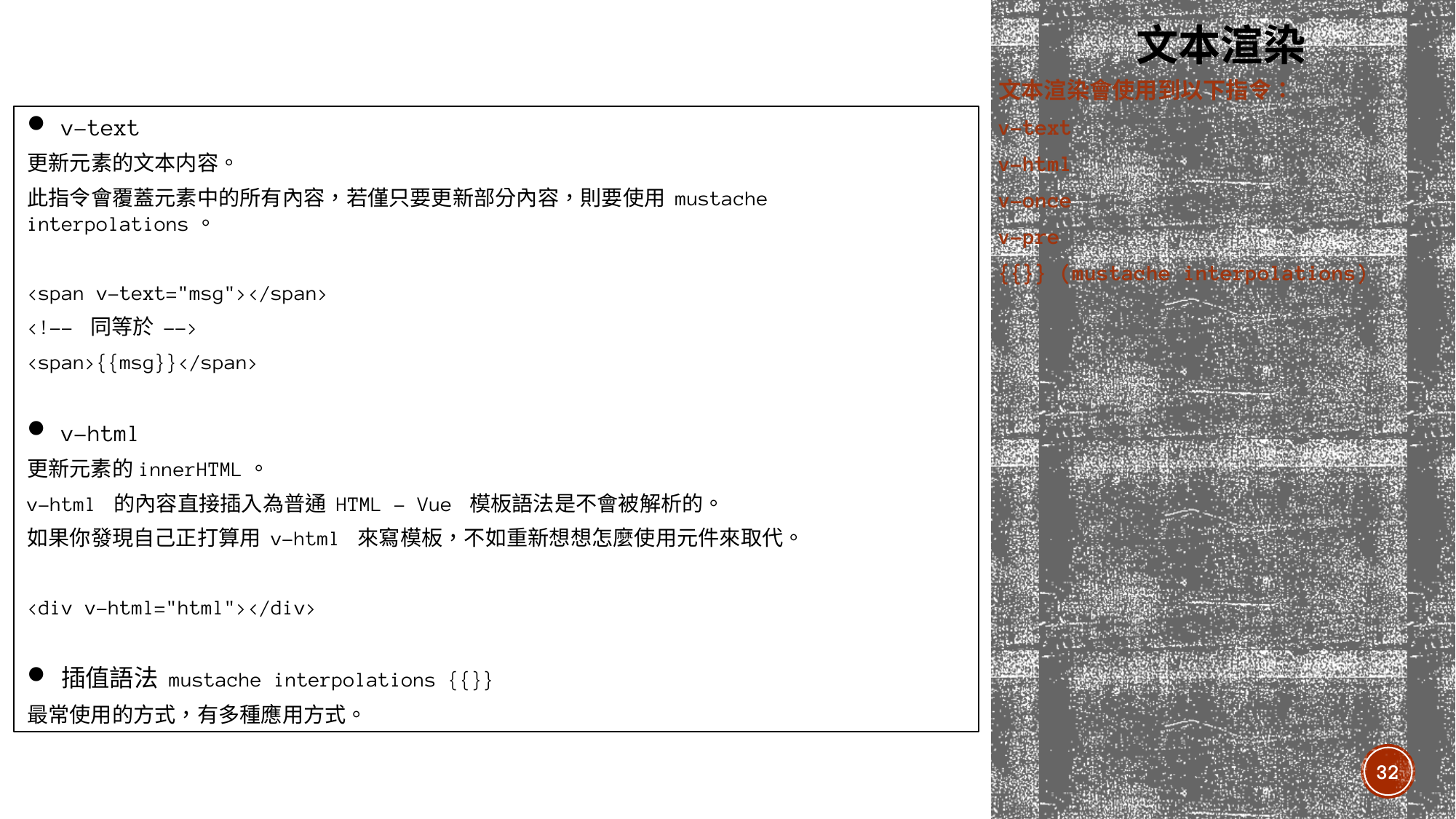

# 文本渲染
文本渲染會使用到以下指令：
v-text
v-html
v-once
v-pre
{{}} (mustache interpolations)
v-text
更新元素的文本内容。
此指令會覆蓋元素中的所有內容，若僅只要更新部分內容，則要使用 mustache interpolations。

<span v-text="msg"></span>
<!-- 同等於 -->
<span>{{msg}}</span>

v-html
更新元素的innerHTML。
v-html 的內容直接插入為普通 HTML - Vue 模板語法是不會被解析的。
如果你發現自己正打算用 v-html 來寫模板，不如重新想想怎麼使用元件來取代。

<div v-html="html"></div>

插值語法 mustache interpolations {{}}
最常使用的方式，有多種應用方式。
32